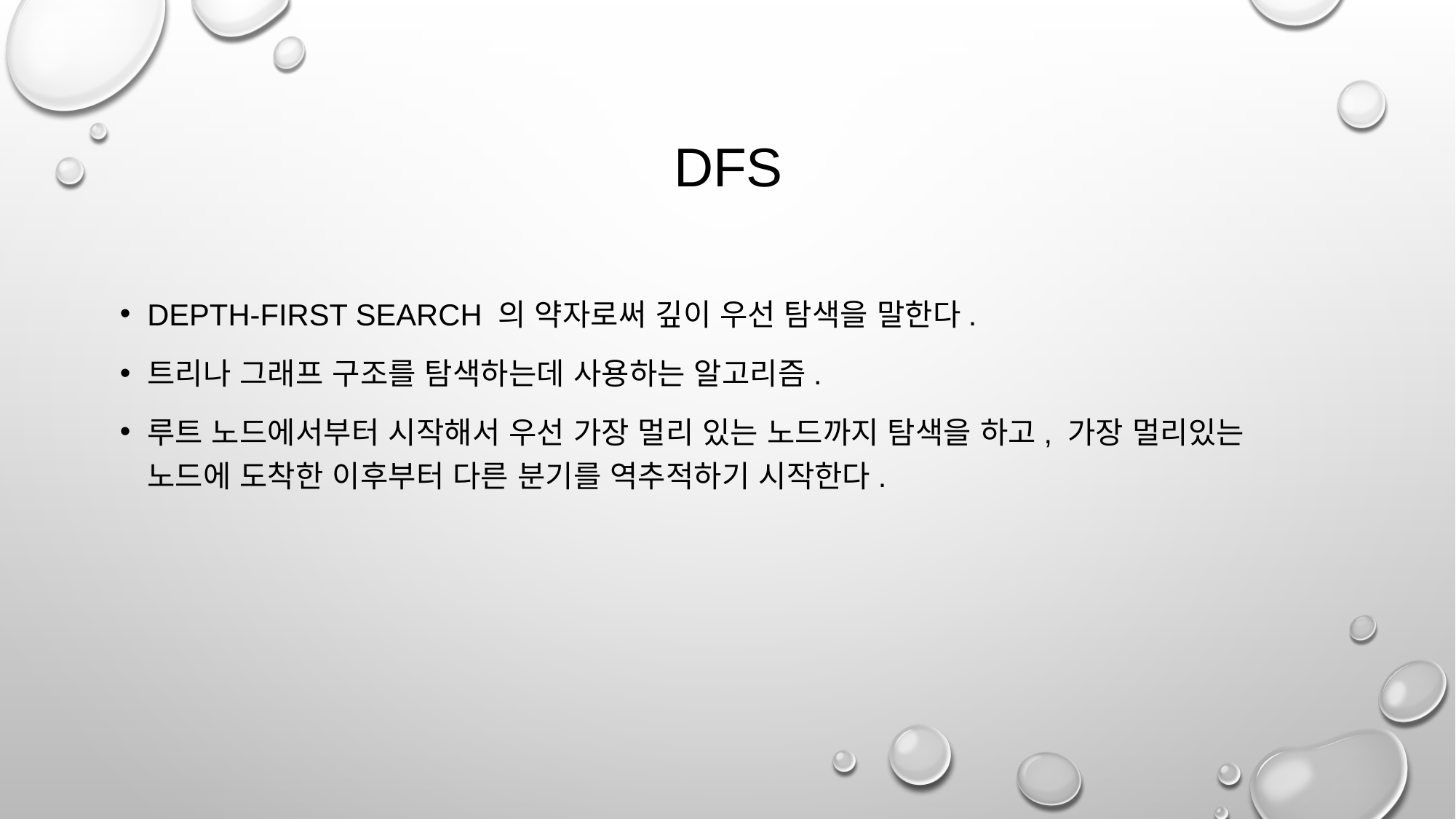

# DFS
Depth-first search 의 약자로써 깊이 우선 탐색을 말한다.
트리나 그래프 구조를 탐색하는데 사용하는 알고리즘.
루트 노드에서부터 시작해서 우선 가장 멀리 있는 노드까지 탐색을 하고, 가장 멀리있는 노드에 도착한 이후부터 다른 분기를 역추적하기 시작한다.